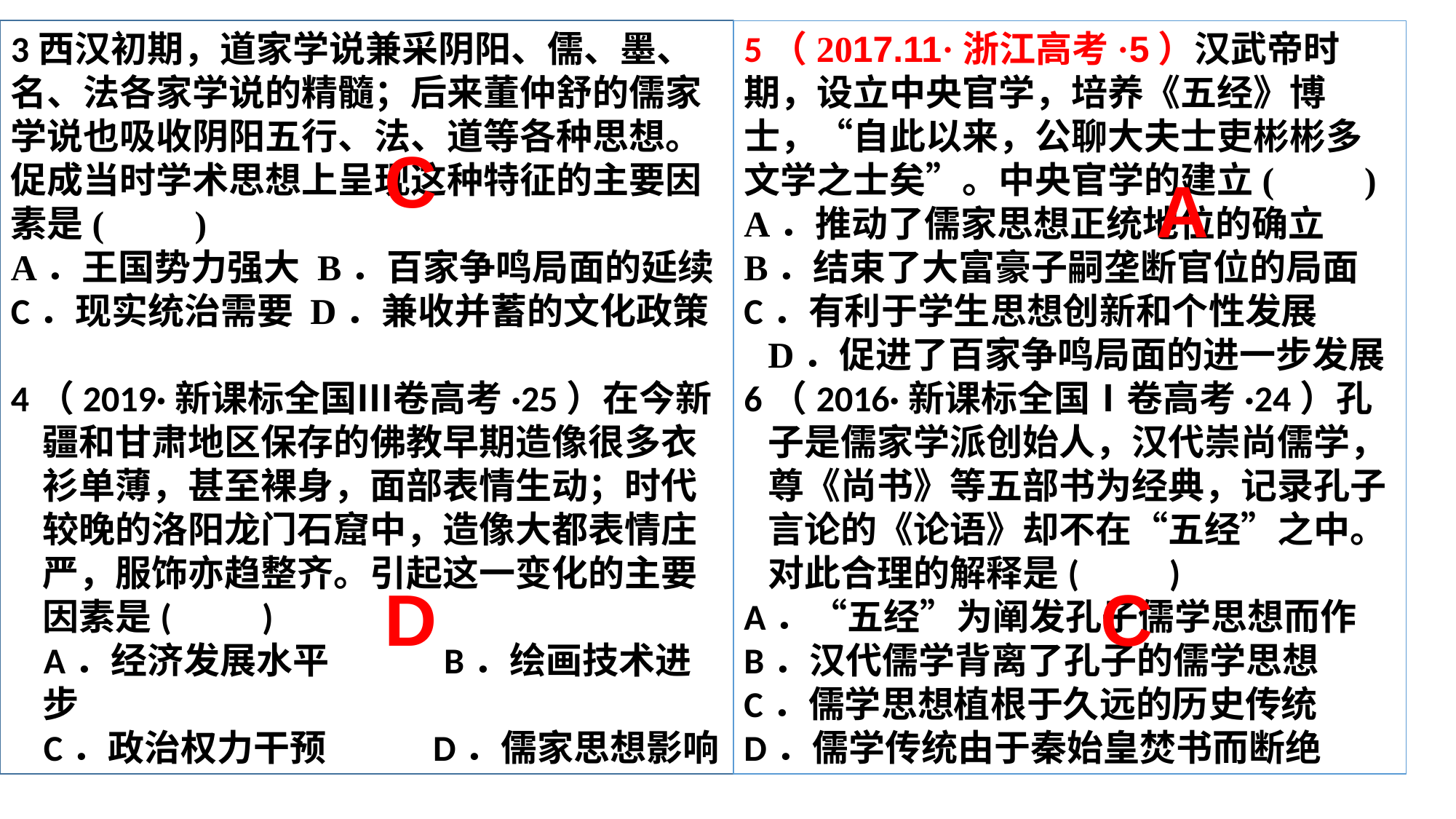

3西汉初期，道家学说兼采阴阳、儒、墨、名、法各家学说的精髓；后来董仲舒的儒家学说也吸收阴阳五行、法、道等各种思想。促成当时学术思想上呈现这种特征的主要因素是(　　)A．王国势力强大 B．百家争鸣局面的延续C．现实统治需要 D．兼收并蓄的文化政策

4（2019·新课标全国Ⅲ卷高考·25）在今新疆和甘肃地区保存的佛教早期造像很多衣衫单薄，甚至裸身，面部表情生动；时代较晚的洛阳龙门石窟中，造像大都表情庄严，服饰亦趋整齐。引起这一变化的主要因素是(　　)
    A．经济发展水平             B．绘画技术进步
    C．政治权力干预            D．儒家思想影响
5（2017.11·浙江高考·5）汉武帝时期，设立中央官学，培养《五经》博士，“自此以来，公聊大夫士吏彬彬多文学之士矣”。中央官学的建立(　　)A．推动了儒家思想正统地位的确立      B．结束了大富豪子嗣垄断官位的局面C．有利于学生思想创新和个性发展      D．促进了百家争鸣局面的进一步发展
6（2016·新课标全国Ⅰ卷高考·24）孔子是儒家学派创始人，汉代崇尚儒学，尊《尚书》等五部书为经典，记录孔子言论的《论语》却不在“五经”之中。对此合理的解释是(　　)
A．“五经”为阐发孔子儒学思想而作
B．汉代儒学背离了孔子的儒学思想
C．儒学思想植根于久远的历史传统
D．儒学传统由于秦始皇焚书而断绝
C
A
D
C